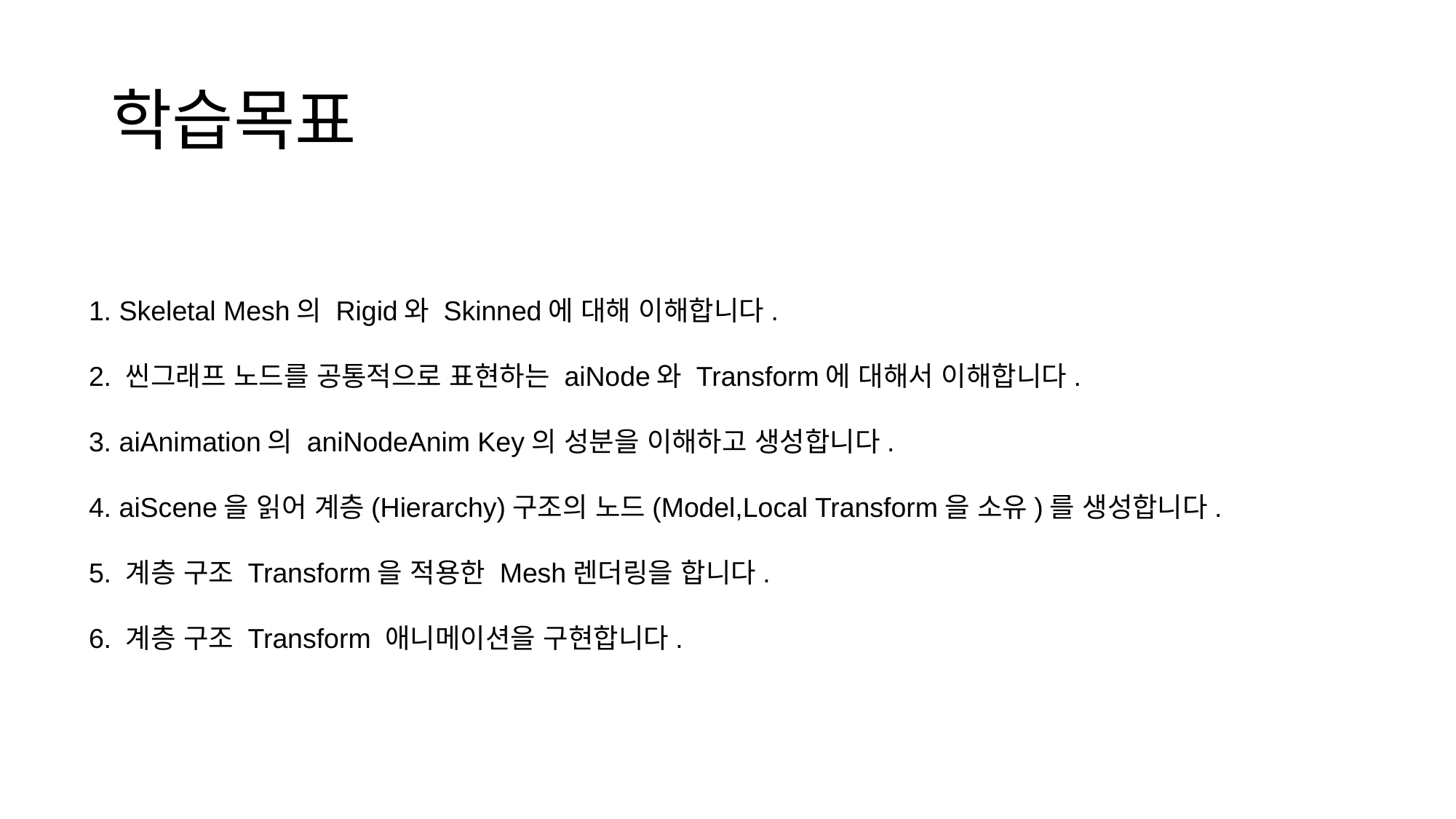

# 학습목표

1. Skeletal Mesh의 Rigid와 Skinned에 대해 이해합니다.

2. 씬그래프 노드를 공통적으로 표현하는 aiNode와 Transform에 대해서 이해합니다.

3. aiAnimation의 aniNodeAnim Key의 성분을 이해하고 생성합니다.

4. aiScene을 읽어 계층(Hierarchy)구조의 노드(Model,Local Transform을 소유)를 생성합니다.

5. 계층 구조 Transform을 적용한 Mesh렌더링을 합니다.

6. 계층 구조 Transform 애니메이션을 구현합니다.